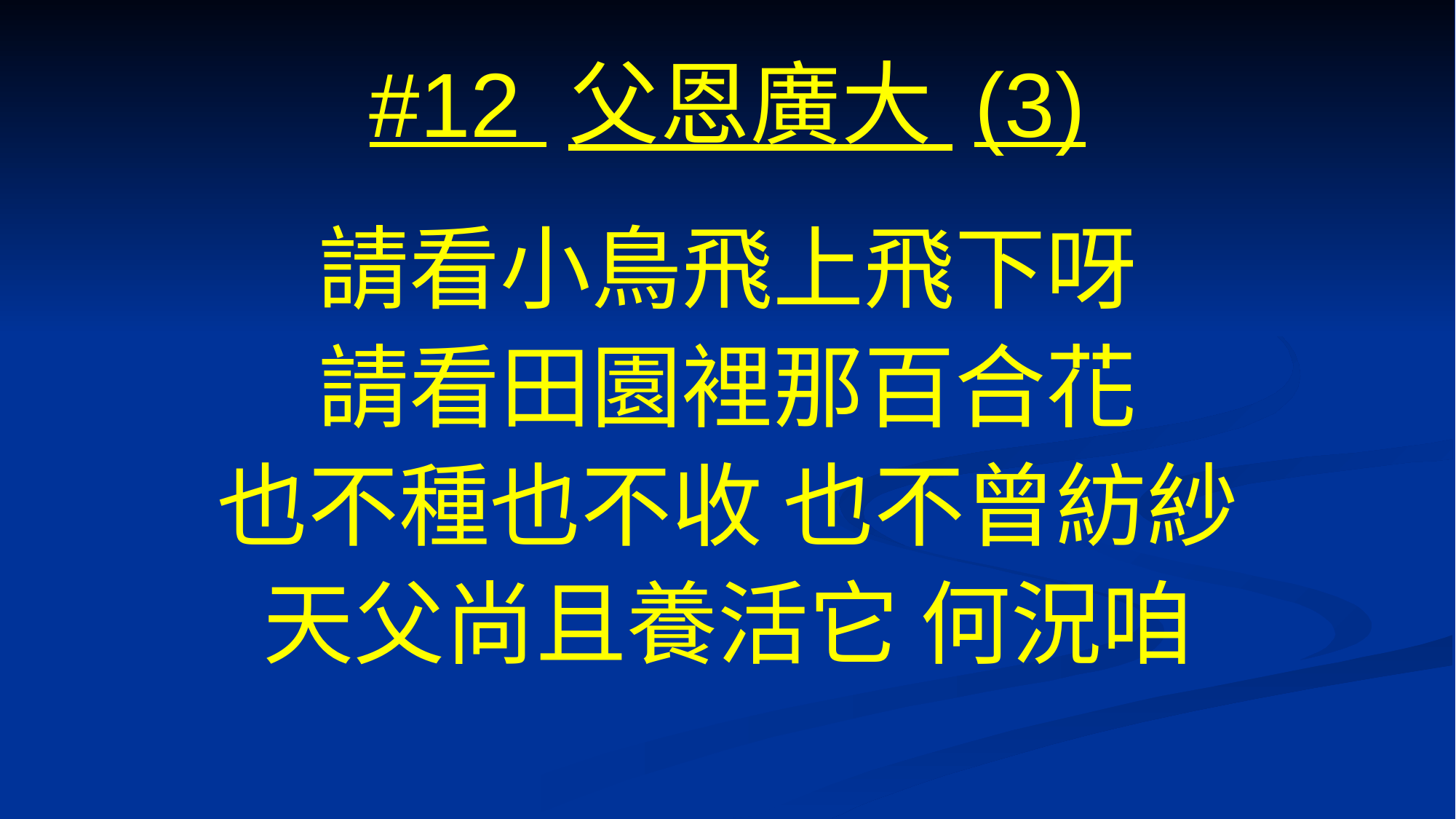

# #12 父恩廣大 (3)
請看小鳥飛上飛下呀
請看田園裡那百合花
也不種也不收 也不曾紡紗
天父尚且養活它 何況咱